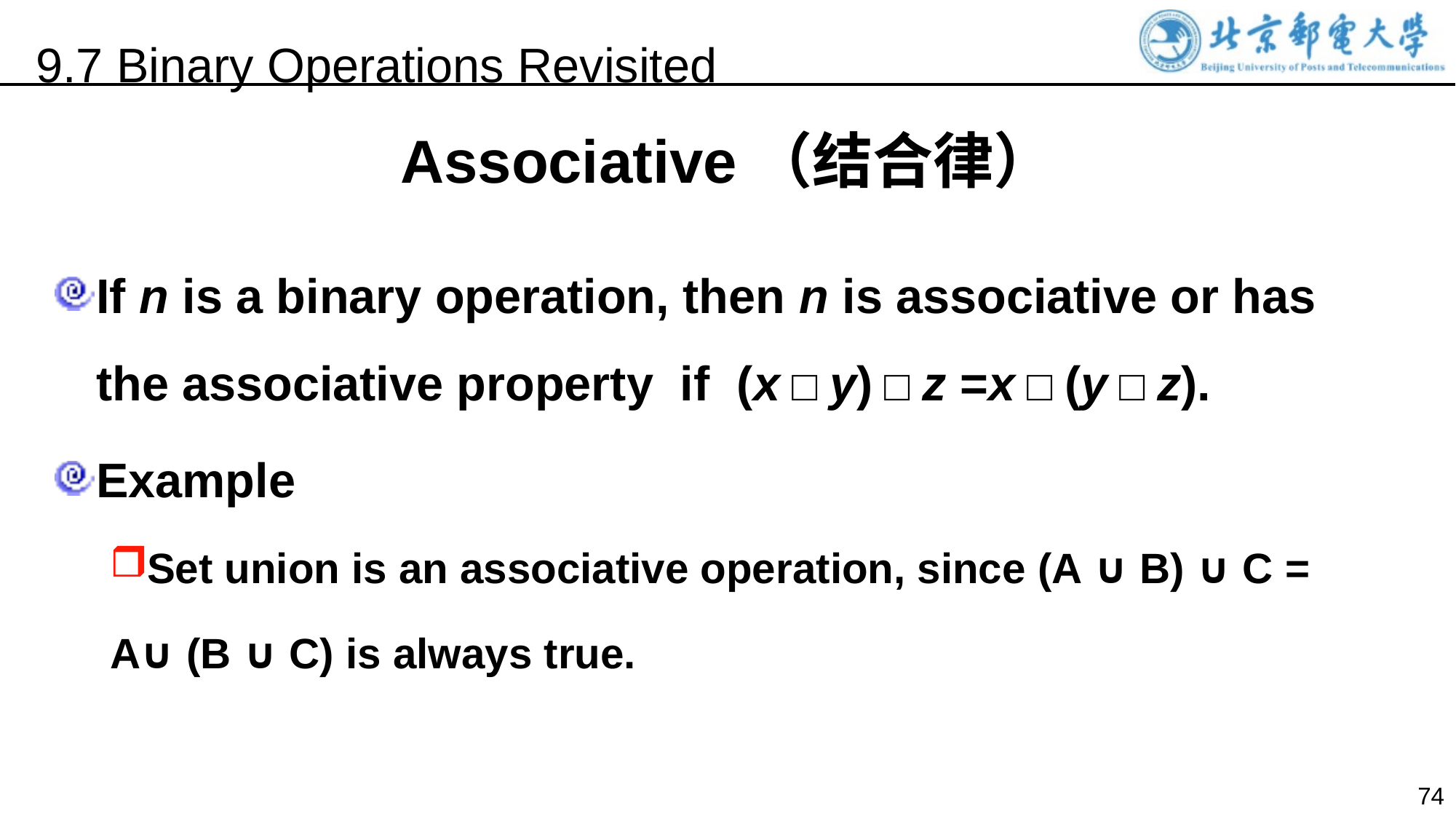

9.7 Binary Operations Revisited
Associative（结合律）
If n is a binary operation, then n is associative or has the associative property  if  (x □ y) □ z =x □ (y □ z).
Example
Set union is an associative operation, since (A ∪ B) ∪ C =
A∪ (B ∪ C) is always true.